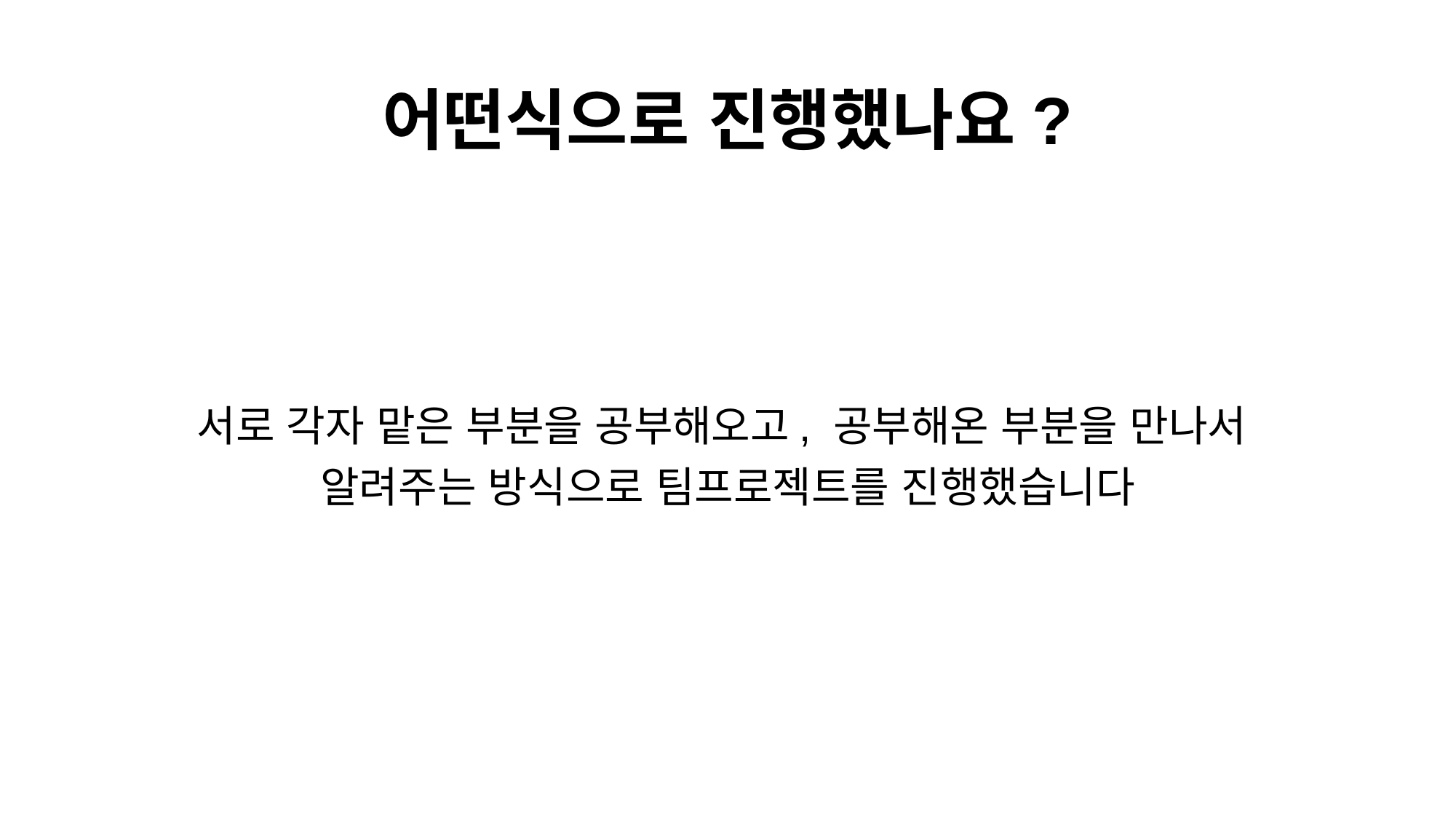

# 어떤식으로 진행했나요?

서로 각자 맡은 부분을 공부해오고, 공부해온 부분을 만나서
알려주는 방식으로 팀프로젝트를 진행했습니다